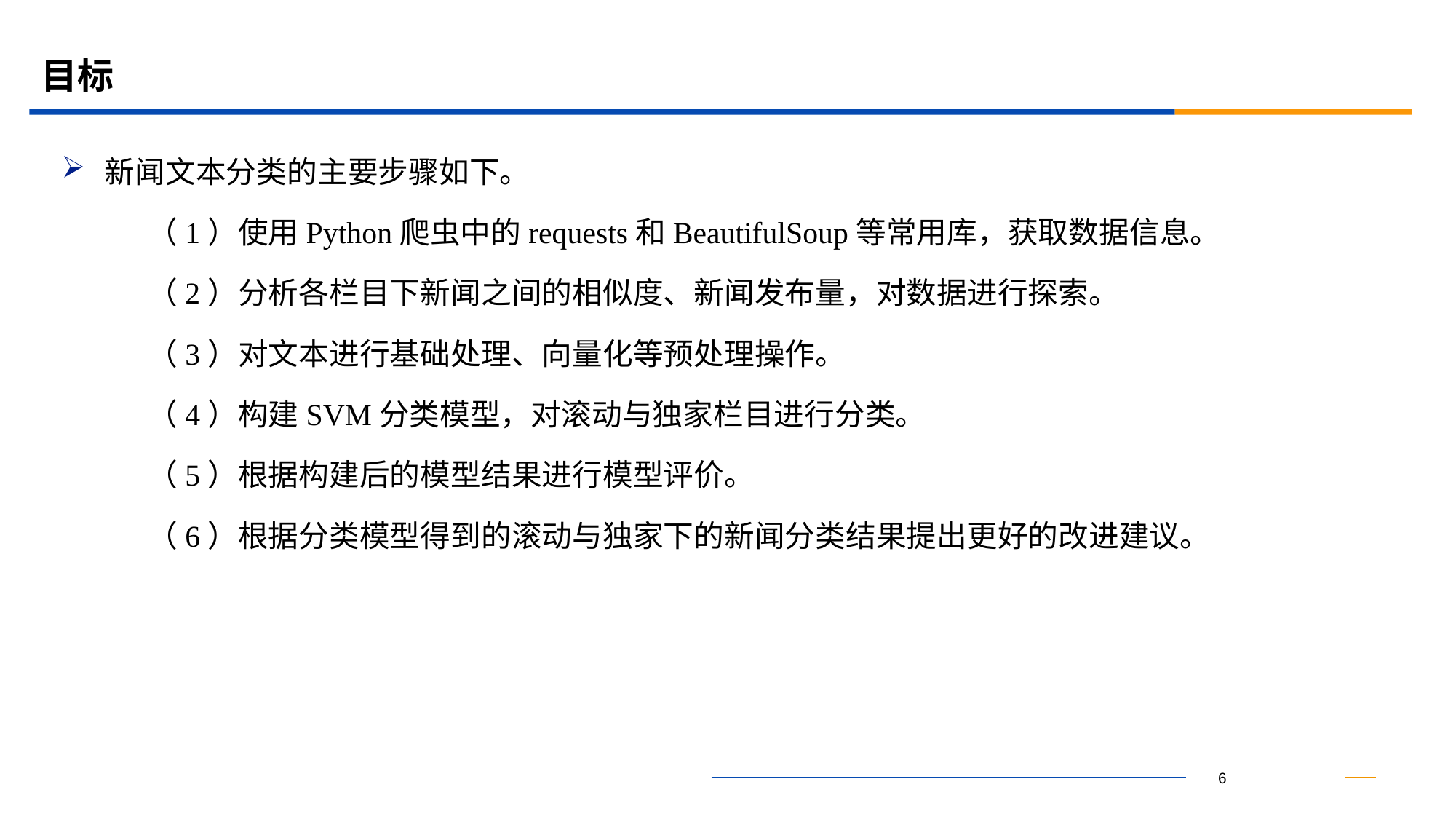

# 目标
新闻文本分类的主要步骤如下。
（1）使用Python爬虫中的requests和BeautifulSoup等常用库，获取数据信息。
（2）分析各栏目下新闻之间的相似度、新闻发布量，对数据进行探索。
（3）对文本进行基础处理、向量化等预处理操作。
（4）构建SVM分类模型，对滚动与独家栏目进行分类。
（5）根据构建后的模型结果进行模型评价。
（6）根据分类模型得到的滚动与独家下的新闻分类结果提出更好的改进建议。